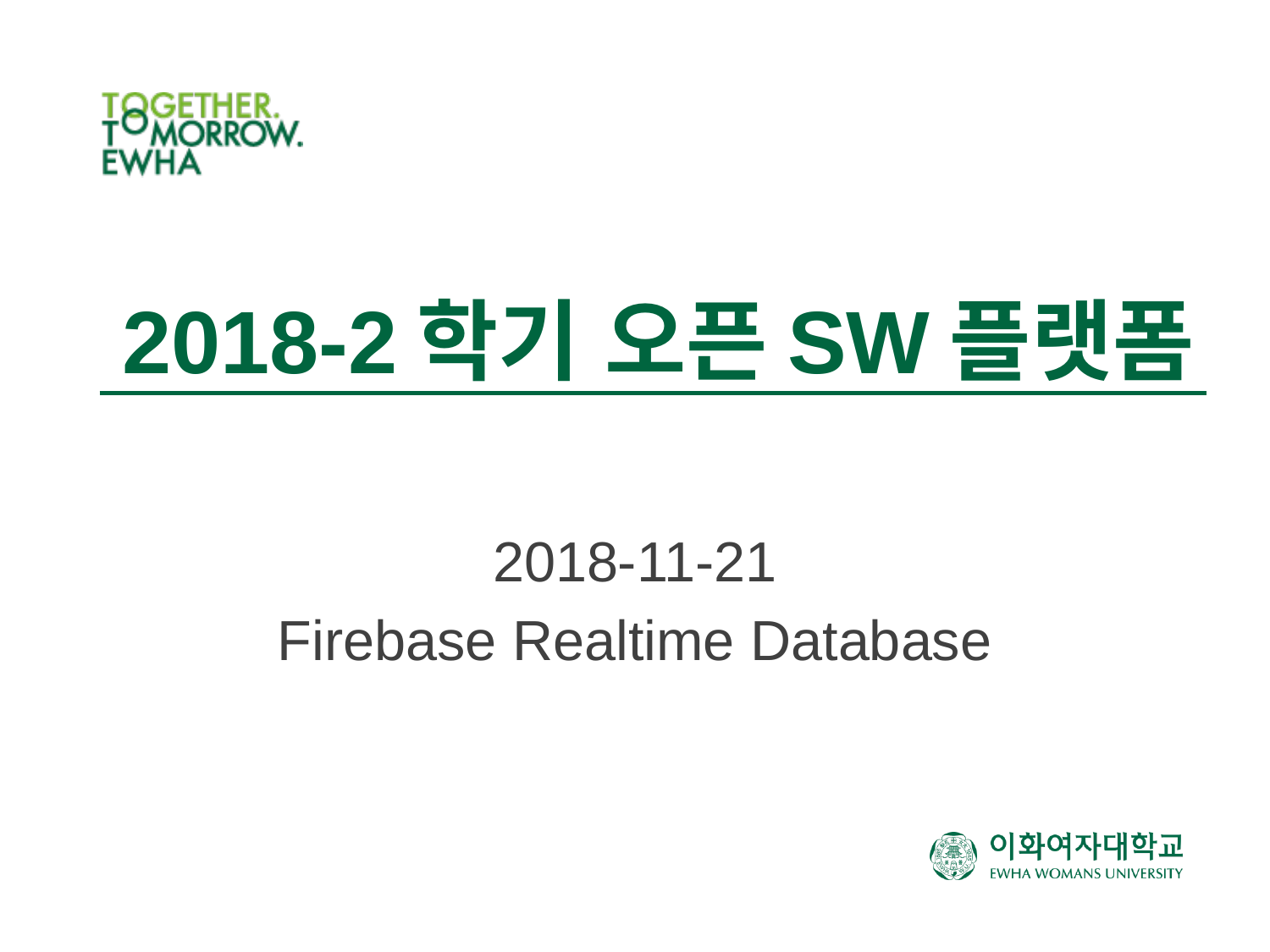

# 2018-2학기 오픈SW플랫폼
2018-11-21
Firebase Realtime Database